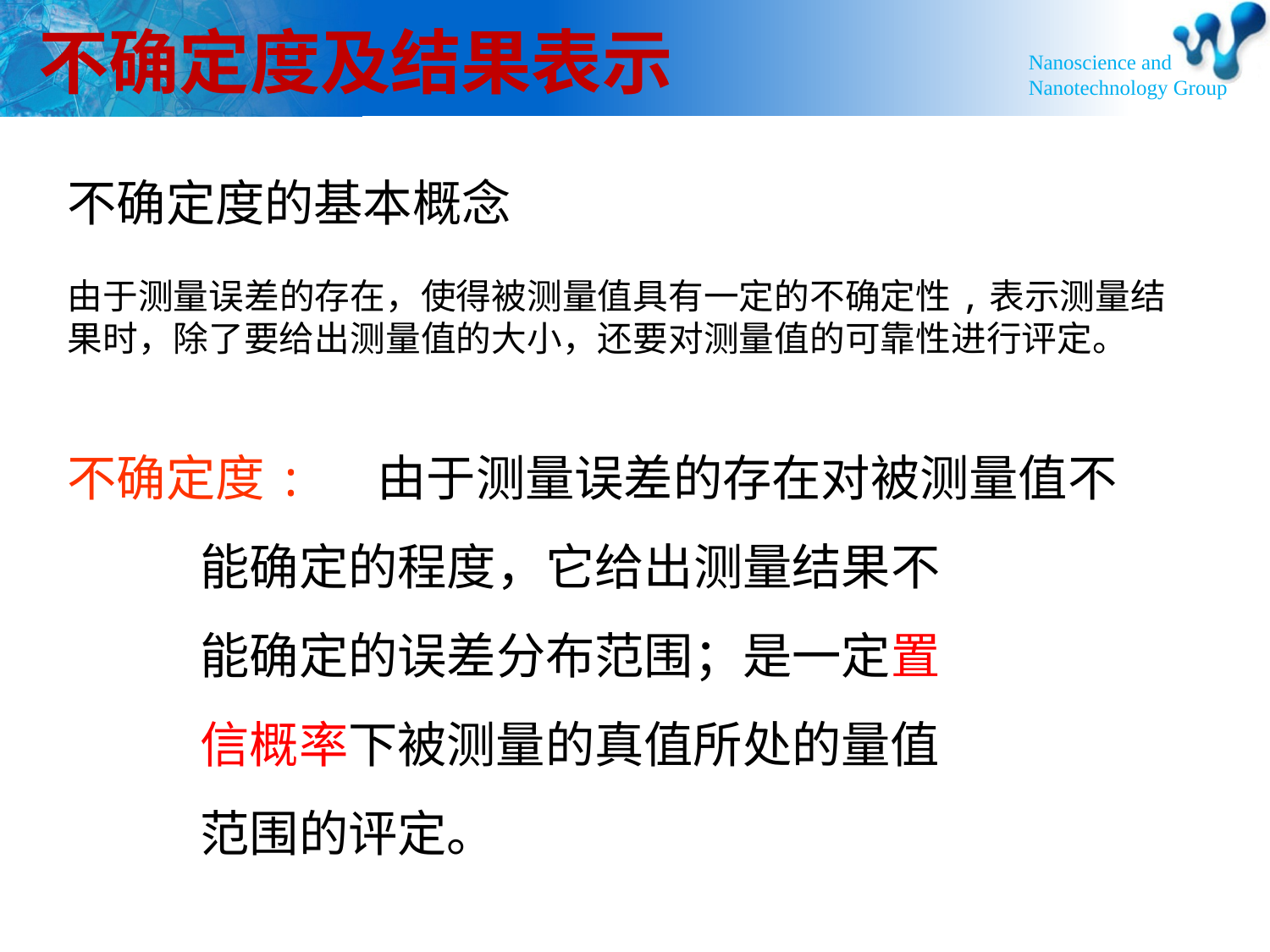

# 不确定度及结果表示
不确定度的基本概念

由于测量误差的存在，使得被测量值具有一定的不确定性,表示测量结果时，除了要给出测量值的大小，还要对测量值的可靠性进行评定。

不确定度:  由于测量误差的存在对被测量值不
           能确定的程度，它给出测量结果不
           能确定的误差分布范围；是一定置
           信概率下被测量的真值所处的量值
           范围的评定。
31